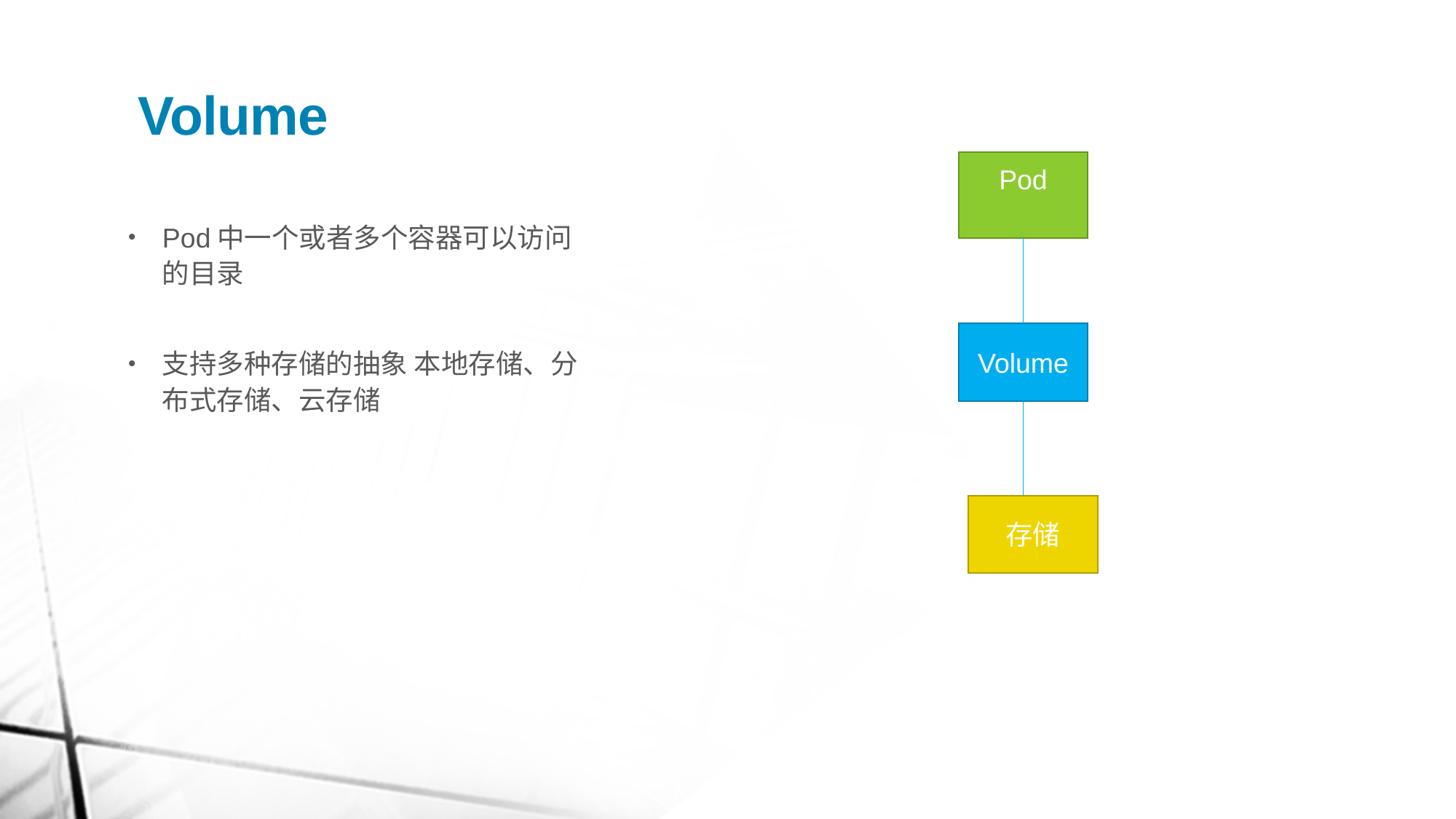

# Volume
Pod

Pod中一个或者多个容器可以访问的目录

支持多种存储的抽象 本地存储、分布式存储、云存储
Volume
存储